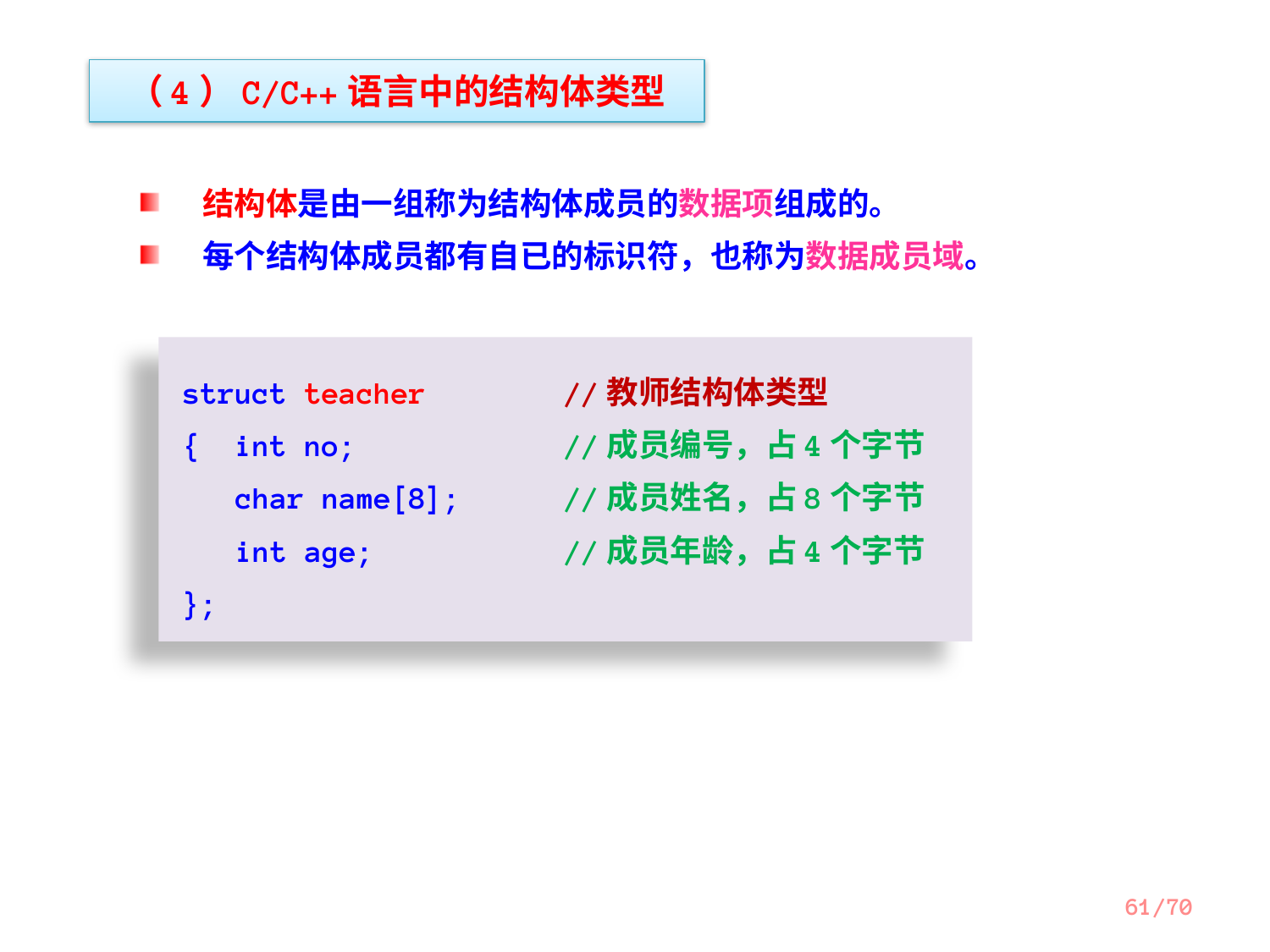

（4）C/C++语言中的结构体类型
结构体是由一组称为结构体成员的数据项组成的。
每个结构体成员都有自已的标识符，也称为数据成员域。
struct teacher		//教师结构体类型
{  int no;		//成员编号，占4个字节
   char name[8];	//成员姓名，占8个字节
   int age;		//成员年龄，占4个字节
};
61/70